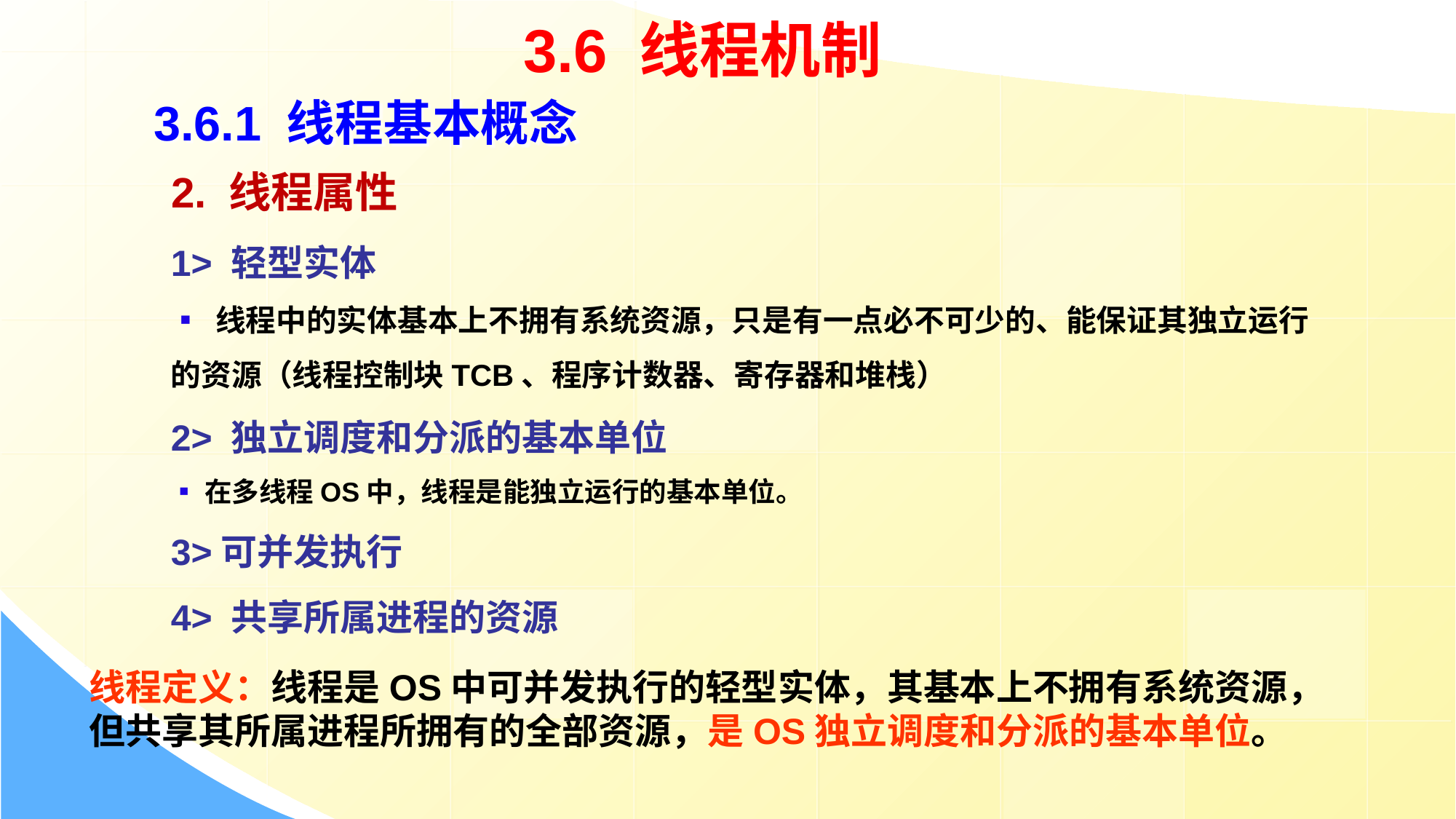

3.6 线程机制
3.6.1 线程基本概念
2. 线程属性
1> 轻型实体
▪ 线程中的实体基本上不拥有系统资源，只是有一点必不可少的、能保证其独立运行的资源（线程控制块TCB、程序计数器、寄存器和堆栈）
2> 独立调度和分派的基本单位
▪在多线程OS中，线程是能独立运行的基本单位。
3>可并发执行
4> 共享所属进程的资源
线程定义：线程是OS中可并发执行的轻型实体，其基本上不拥有系统资源，但共享其所属进程所拥有的全部资源，是OS独立调度和分派的基本单位。